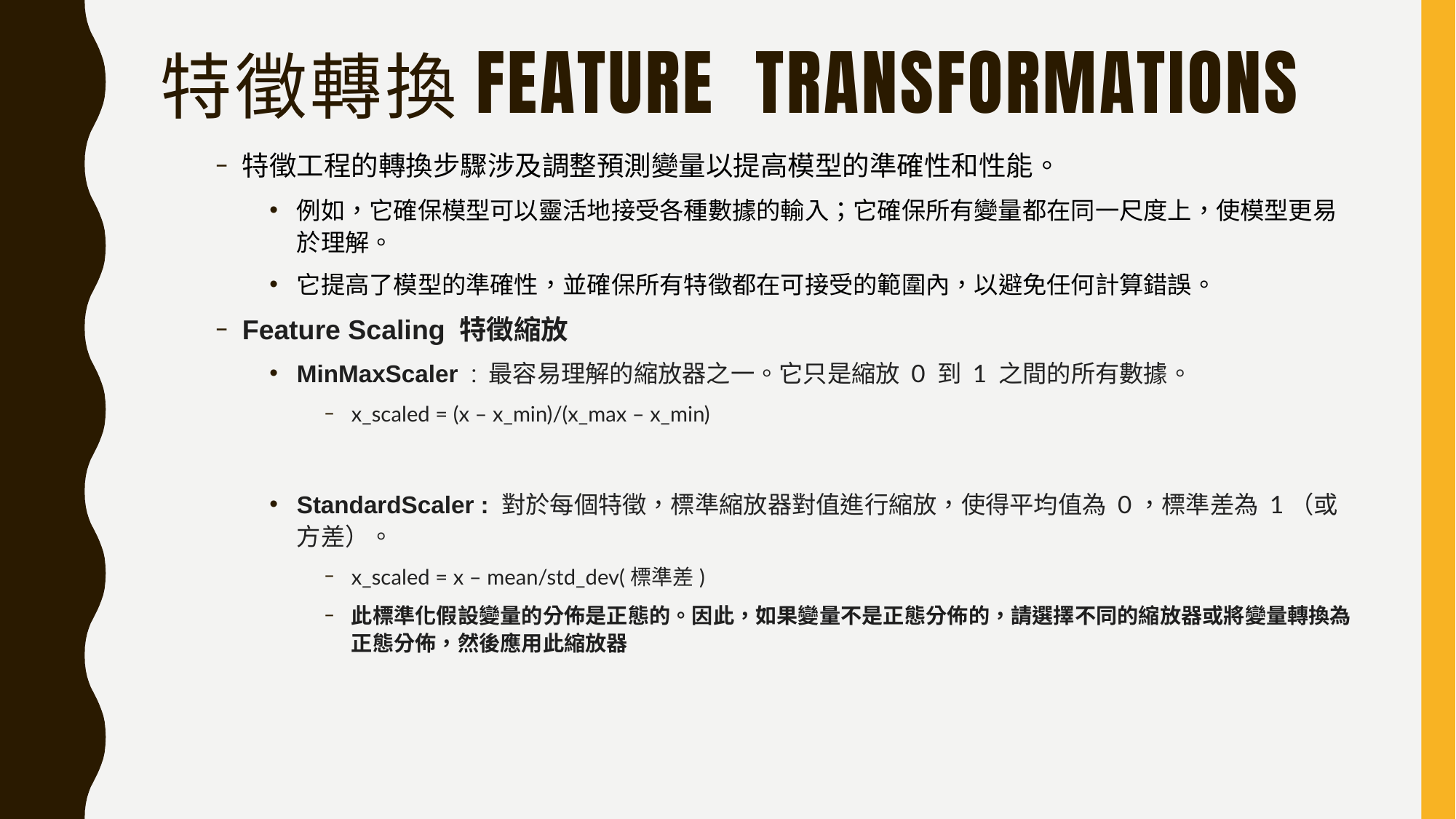

# 特徵轉換Feature  Transformations
特徵工程的轉換步驟涉及調整預測變量以提高模型的準確性和性能。
例如，它確保模型可以靈活地接受各種數據的輸入；它確保所有變量都在同一尺度上，使模型更易於理解。
它提高了模型的準確性，並確保所有特徵都在可接受的範圍內，以避免任何計算錯誤。
Feature Scaling 特徵縮放
MinMaxScaler  : 最容易理解的縮放器之一。它只是縮放 0 到 1 之間的所有數據。
x_scaled = (x – x_min)/(x_max – x_min)

StandardScaler : 對於每個特徵，標準縮放器對值進行縮放，使得平均值為 0，標準差為 1（或方差）。
x_scaled = x – mean/std_dev(標準差)
此標準化假設變量的分佈是正態的。因此，如果變量不是正態分佈的，請選擇不同的縮放器或將變量轉換為正態分佈，然後應用此縮放器